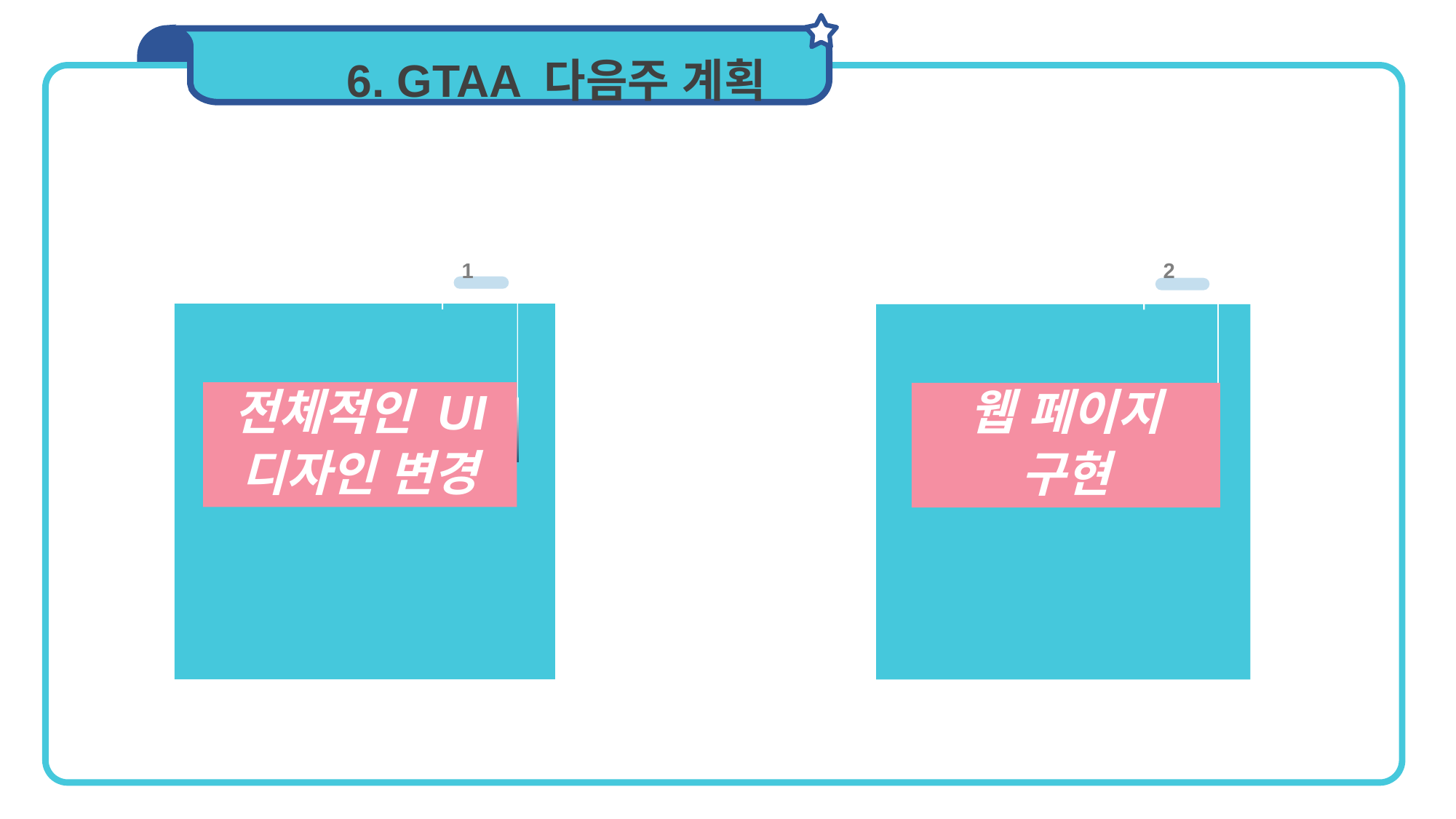

6. GTAA 다음주 계획

1
2

IMAGE
IMAGE

전체적인 UI
디자인 변경
웹 페이지
구현